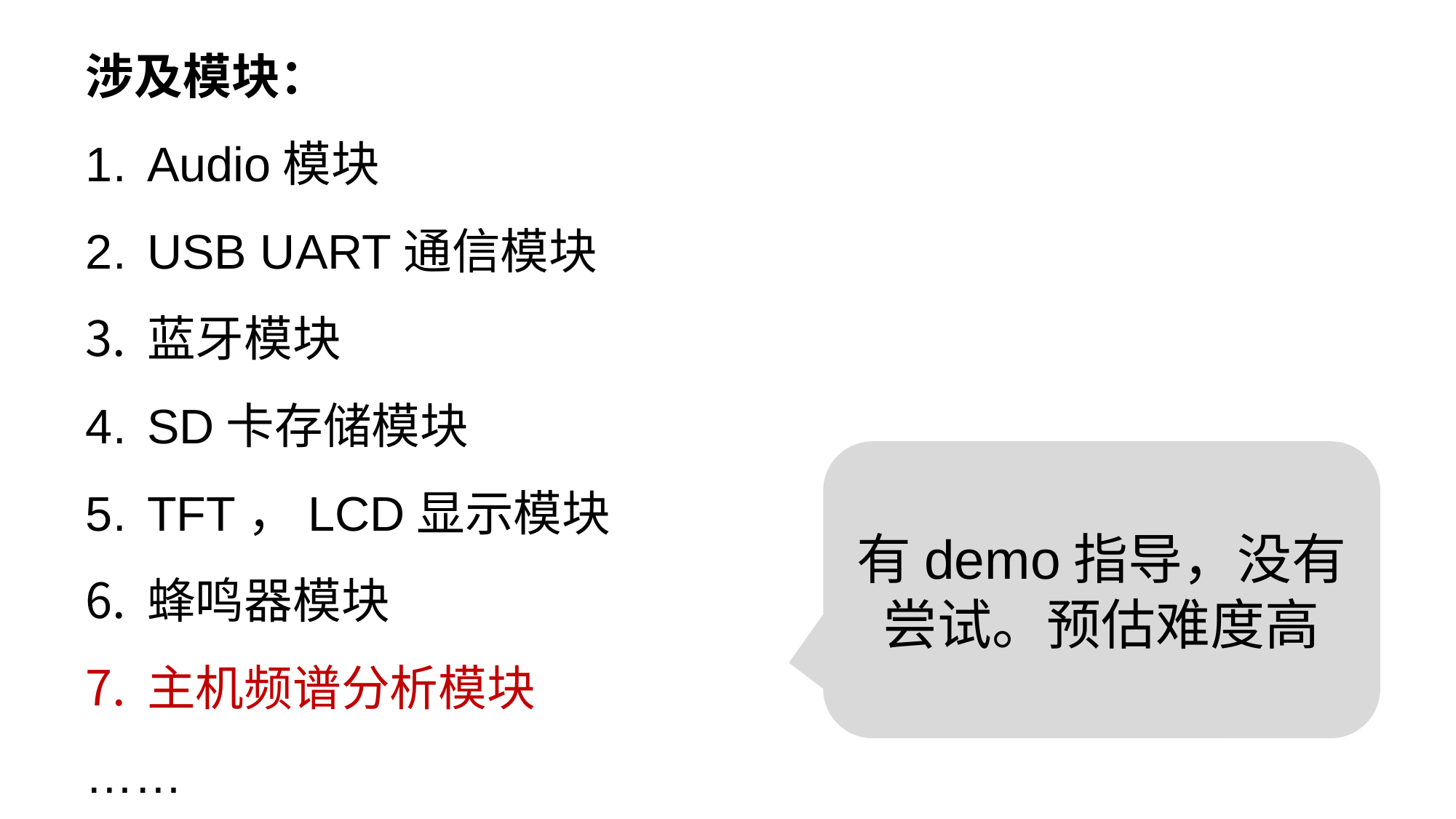

涉及模块：
Audio模块
USB UART通信模块
蓝牙模块
SD卡存储模块
TFT，LCD显示模块
蜂鸣器模块
主机频谱分析模块
……
有demo指导，没有尝试。预估难度高